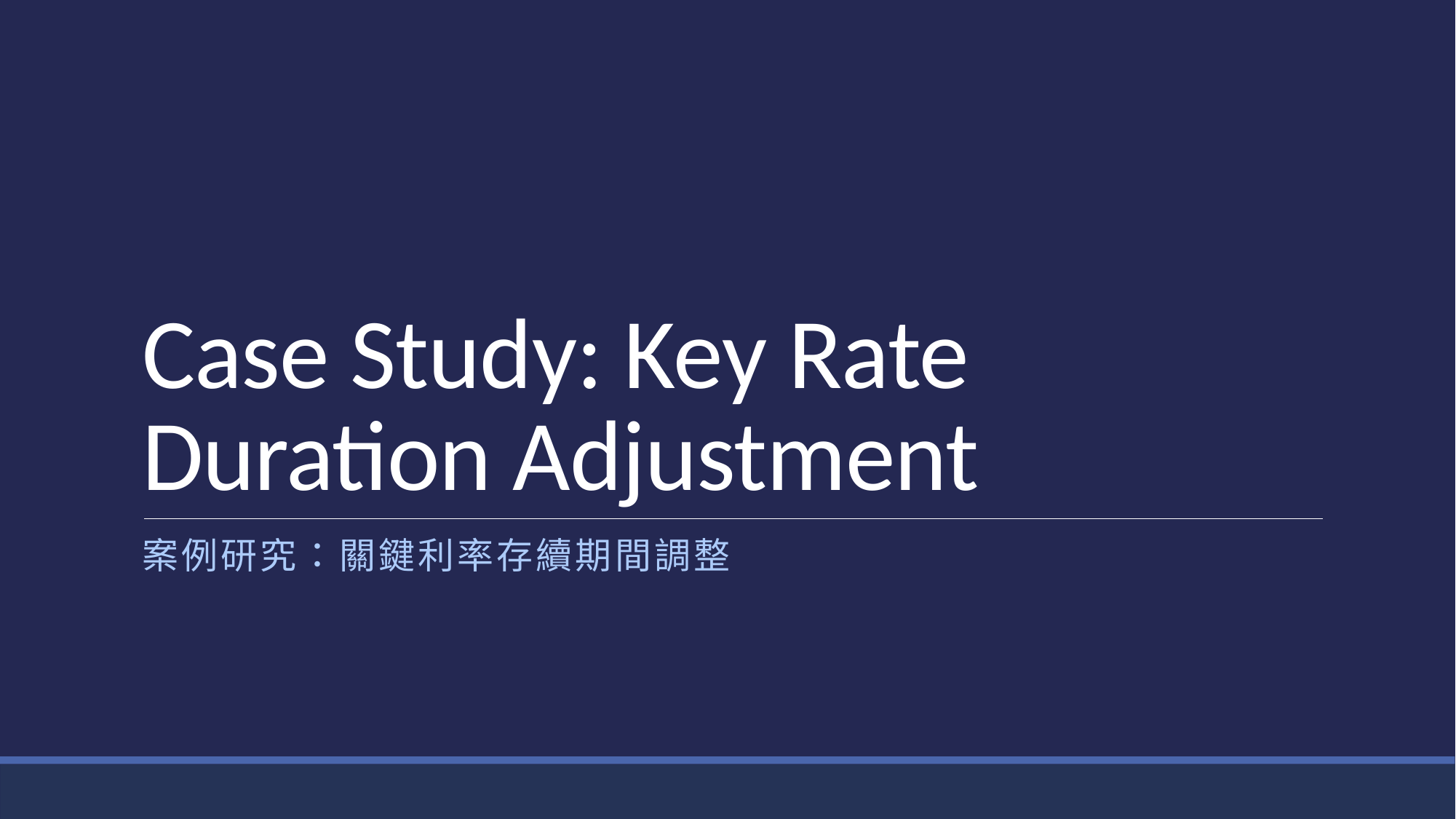

# Case Study: Key Rate Duration Adjustment
案例研究：關鍵利率存續期間調整